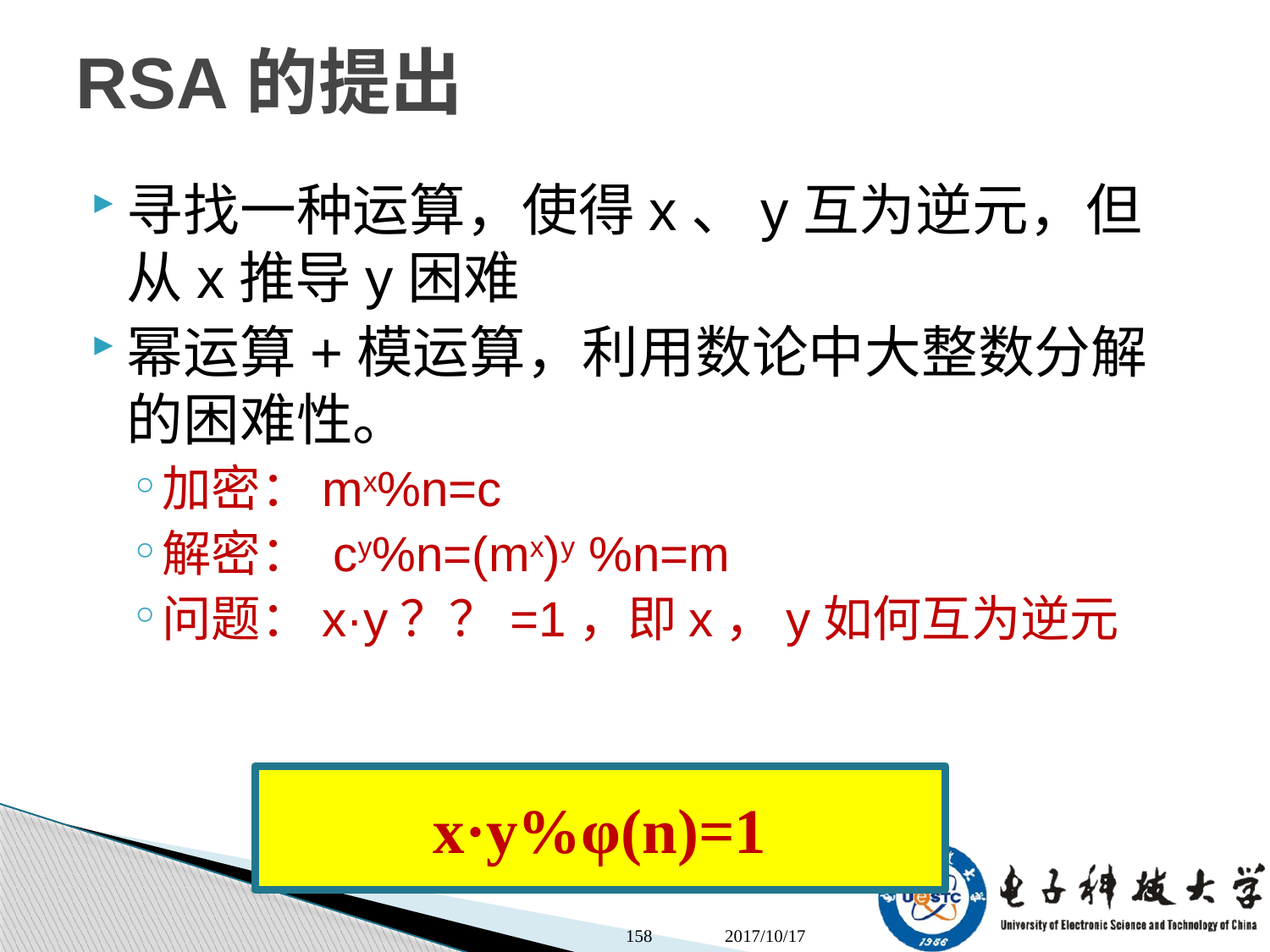

# RSA的提出
寻找一种运算，使得x、y互为逆元，但从x推导y困难
幂运算+模运算，利用数论中大整数分解的困难性。
加密：mx%n=c
解密： cy%n=(mx)y %n=m
问题：x·y？？=1，即x，y如何互为逆元

x·y%φ(n)=1
158
2017/10/17